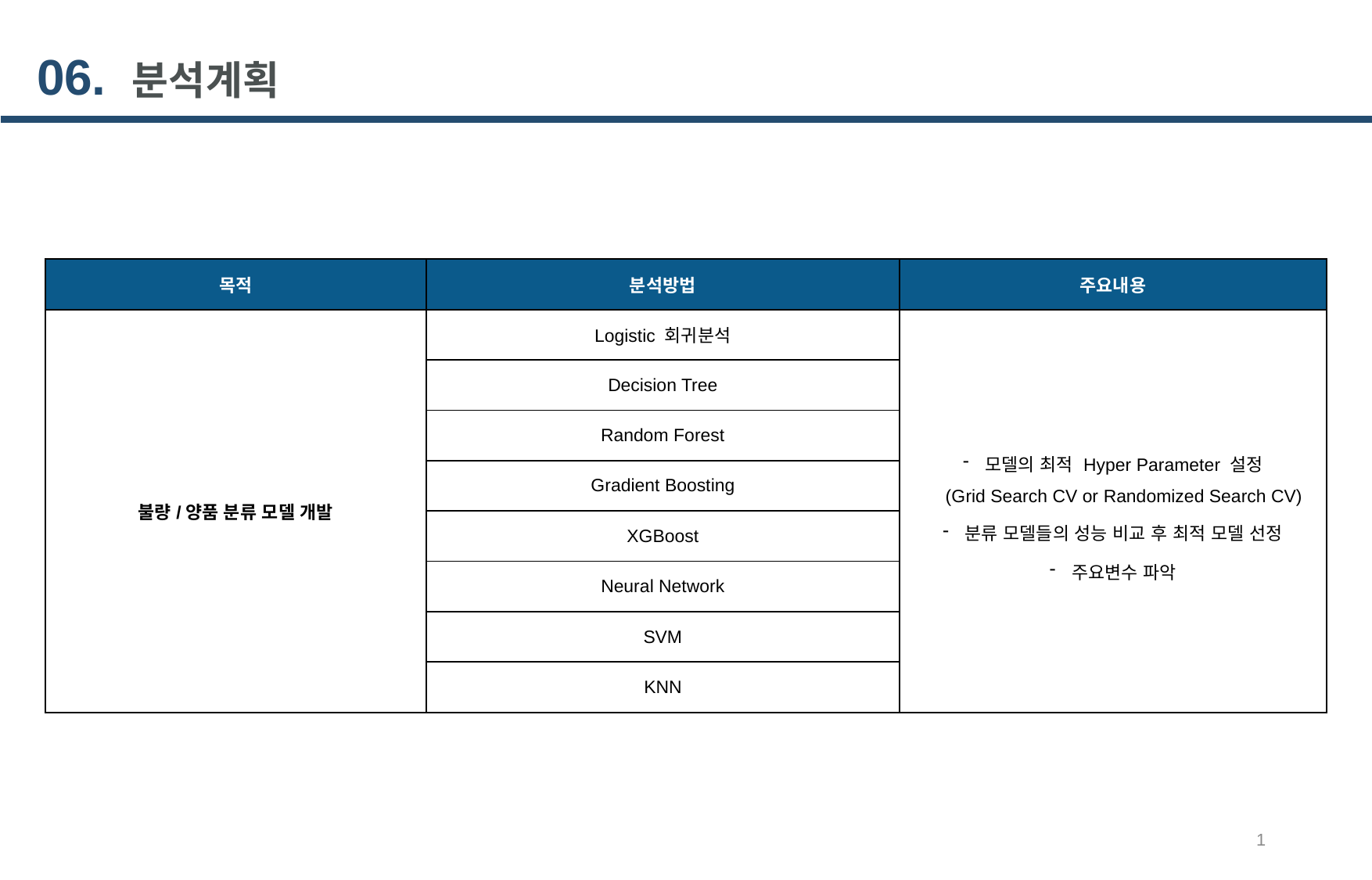

06. 분석계획
| 목적 | 분석방법 | 주요내용 |
| --- | --- | --- |
| 불량/양품 분류 모델 개발 | Logistic 회귀분석 | 모델의 최적 Hyper Parameter 설정 (Grid Search CV or Randomized Search CV) 분류 모델들의 성능 비교 후 최적 모델 선정 주요변수 파악 |
|  | Decision Tree | 시간, 투입에너지 등 연속형 변수의 이상치 확인 & 결측치 대체 및 제거 |
|  | Random Forest | 범주형 변수에 대한 비율 확인 |
|  | Gradient Boosting |  |
|  | XGBoost |  |
|  | Neural Network |  |
|  | SVM |  |
|  | KNN |  |
1